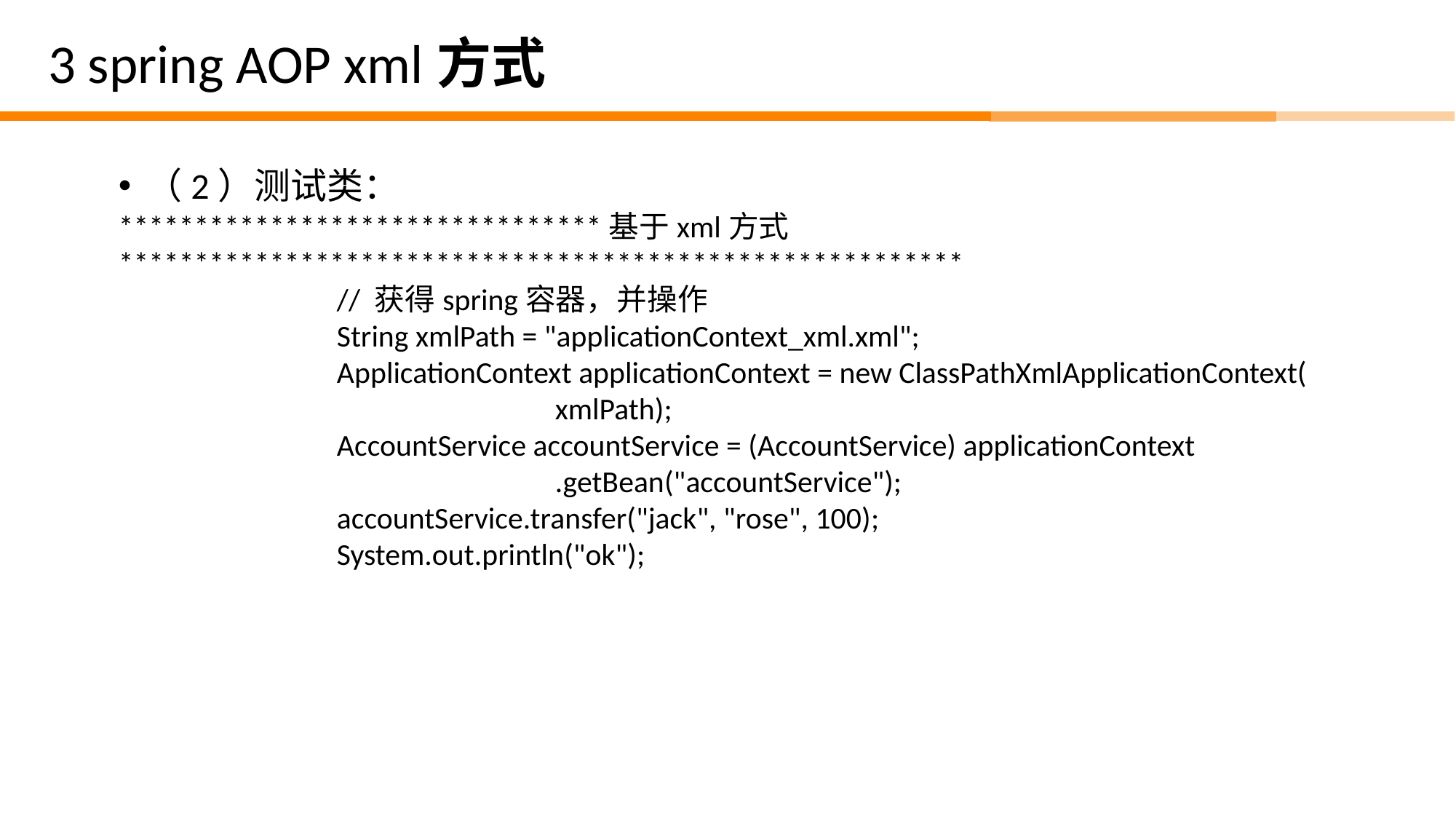

# 3 spring AOP xml方式
（2）测试类：
********************************基于xml方式********************************************************
		// 获得spring容器，并操作
		String xmlPath = "applicationContext_xml.xml";
		ApplicationContext applicationContext = new ClassPathXmlApplicationContext(
				xmlPath);
		AccountService accountService = (AccountService) applicationContext
				.getBean("accountService");
		accountService.transfer("jack", "rose", 100);
		System.out.println("ok");